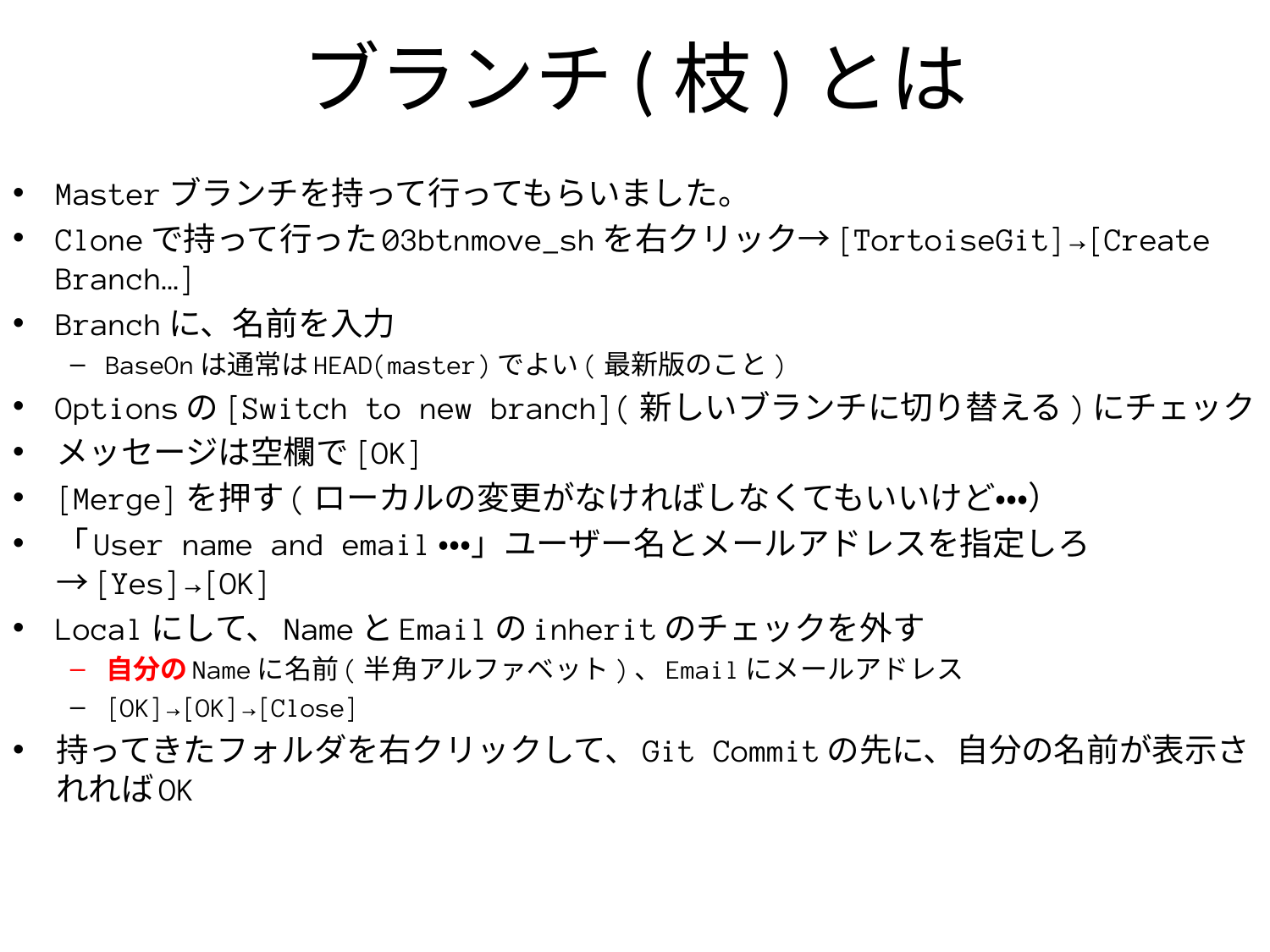

# ブランチ(枝)とは
Masterブランチを持って行ってもらいました。
Cloneで持って行った03btnmove_shを右クリック→[TortoiseGit]→[Create Branch…]
Branchに、名前を入力
BaseOnは通常はHEAD(master)でよい(最新版のこと)
Optionsの[Switch to new branch](新しいブランチに切り替える)にチェック
メッセージは空欄で[OK]
[Merge]を押す(ローカルの変更がなければしなくてもいいけど・・・）
「User name and email・・・」ユーザー名とメールアドレスを指定しろ→[Yes]→[OK]
Localにして、NameとEmailのinheritのチェックを外す
自分のNameに名前(半角アルファベット)、Emailにメールアドレス
[OK]→[OK]→[Close]
持ってきたフォルダを右クリックして、Git Commitの先に、自分の名前が表示されればOK